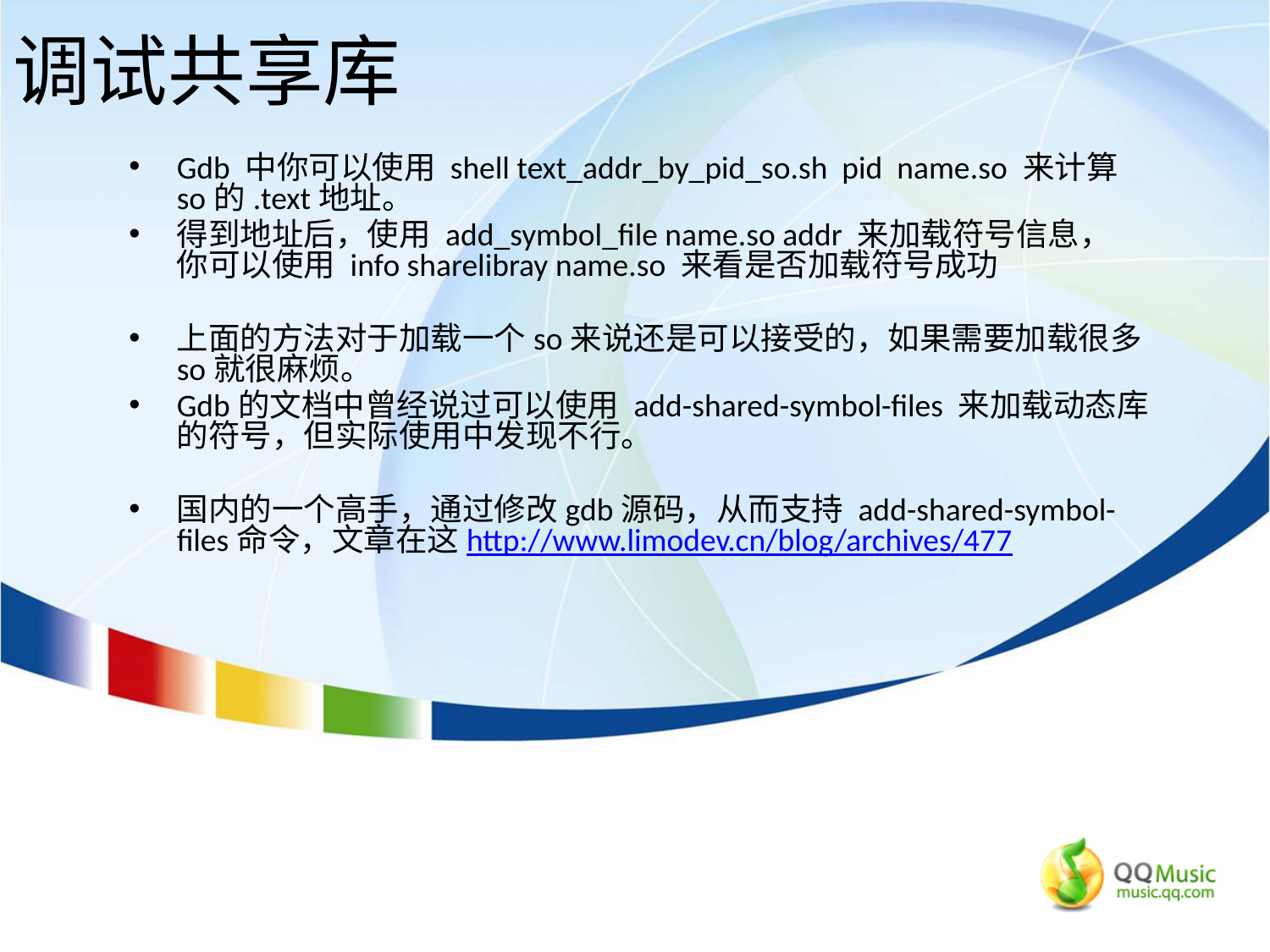

调试共享库
Gdb 中你可以使用 shell text_addr_by_pid_so.sh  pid  name.so 来计算 so的.text地址。
得到地址后，使用 add_symbol_file name.so addr 来加载符号信息，
你可以使用 info sharelibray name.so 来看是否加载符号成功

上面的方法对于加载一个so来说还是可以接受的，如果需要加载很多so就很麻烦。
Gdb的文档中曾经说过可以使用 add-shared-symbol-files 来加载动态库的符号，但实际使用中发现不行。

国内的一个高手，通过修改gdb源码，从而支持 add-shared-symbol-files命令，文章在这http://www.limodev.cn/blog/archives/477